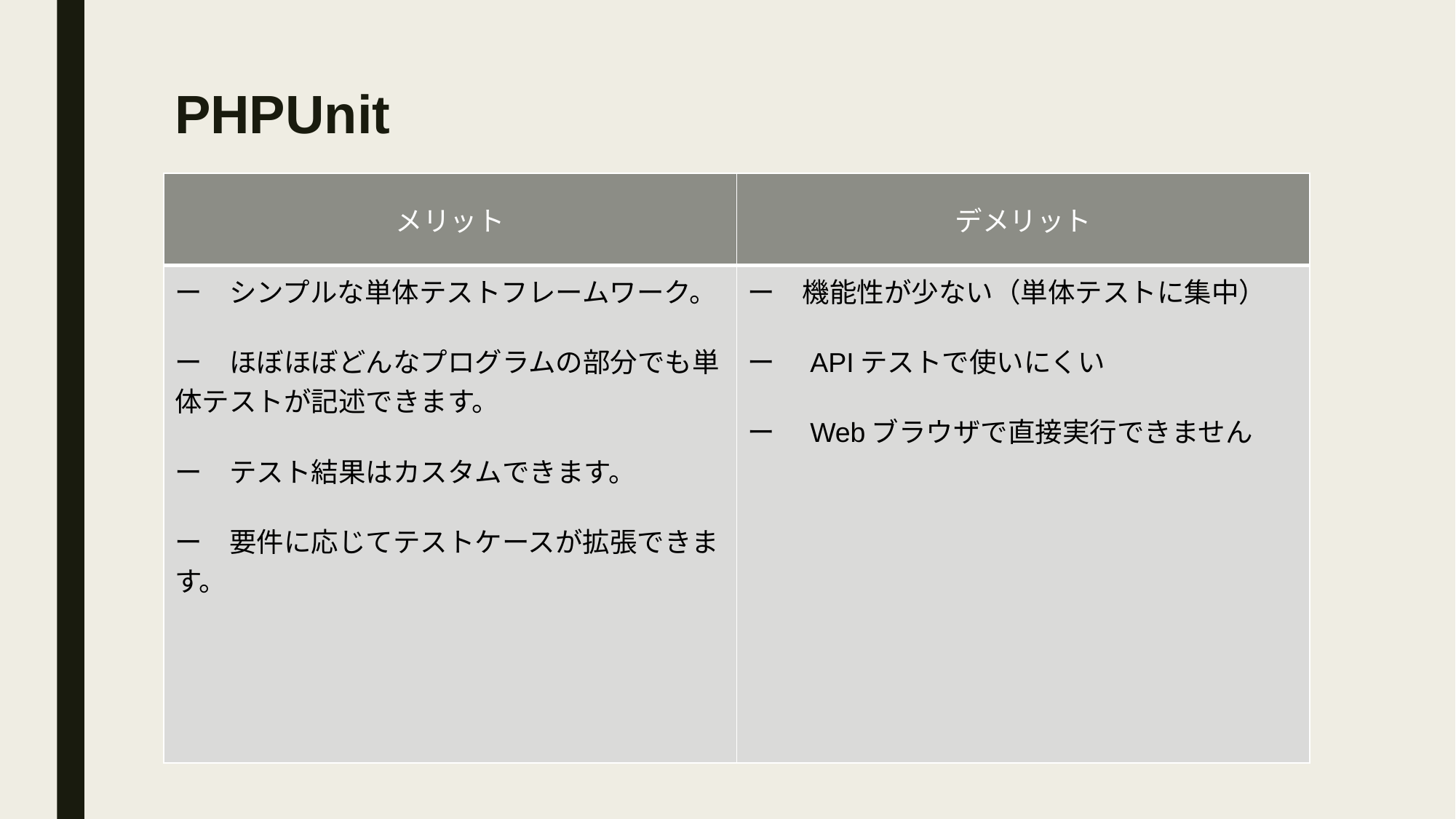

# PHPUnit
| メリット | デメリット |
| --- | --- |
| ー　シンプルな単体テストフレームワーク。 ー　ほぼほぼどんなプログラムの部分でも単体テストが記述できます。 ー　テスト結果はカスタムできます。 ー　要件に応じてテストケースが拡張できます。 | ー　機能性が少ない（単体テストに集中） ー　APIテストで使いにくい ー　Webブラウザで直接実行できません |